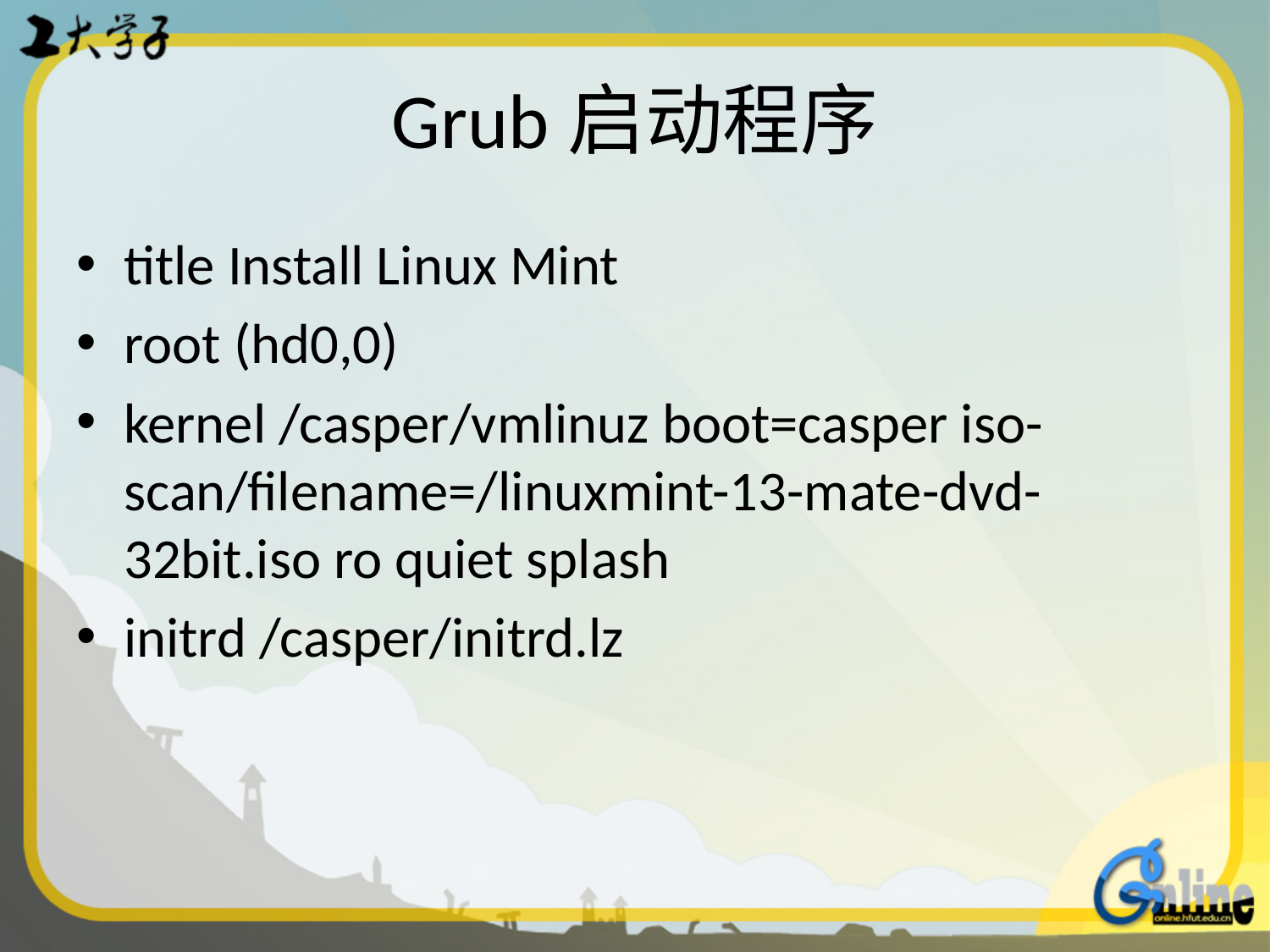

# Grub启动程序
title Install Linux Mint
root (hd0,0)
kernel /casper/vmlinuz boot=casper iso-scan/filename=/linuxmint-13-mate-dvd-32bit.iso ro quiet splash
initrd /casper/initrd.lz